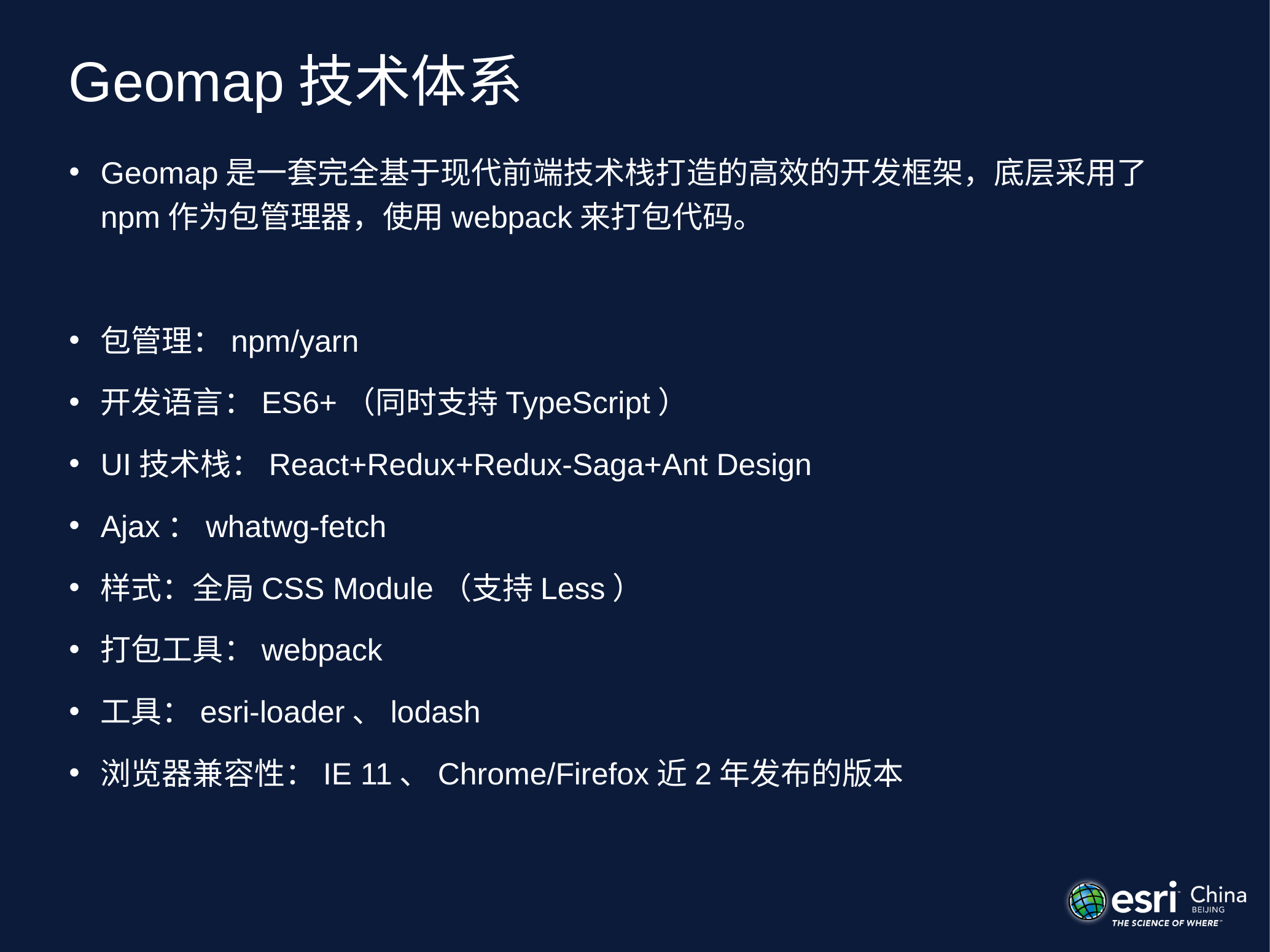

# Geomap技术体系
Geomap是一套完全基于现代前端技术栈打造的高效的开发框架，底层采用了npm作为包管理器，使用webpack来打包代码。

包管理：npm/yarn
开发语言：ES6+（同时支持TypeScript）
UI技术栈：React+Redux+Redux-Saga+Ant Design
Ajax：whatwg-fetch
样式：全局CSS Module（支持Less）
打包工具：webpack
工具：esri-loader、lodash
浏览器兼容性：IE 11、Chrome/Firefox近2年发布的版本